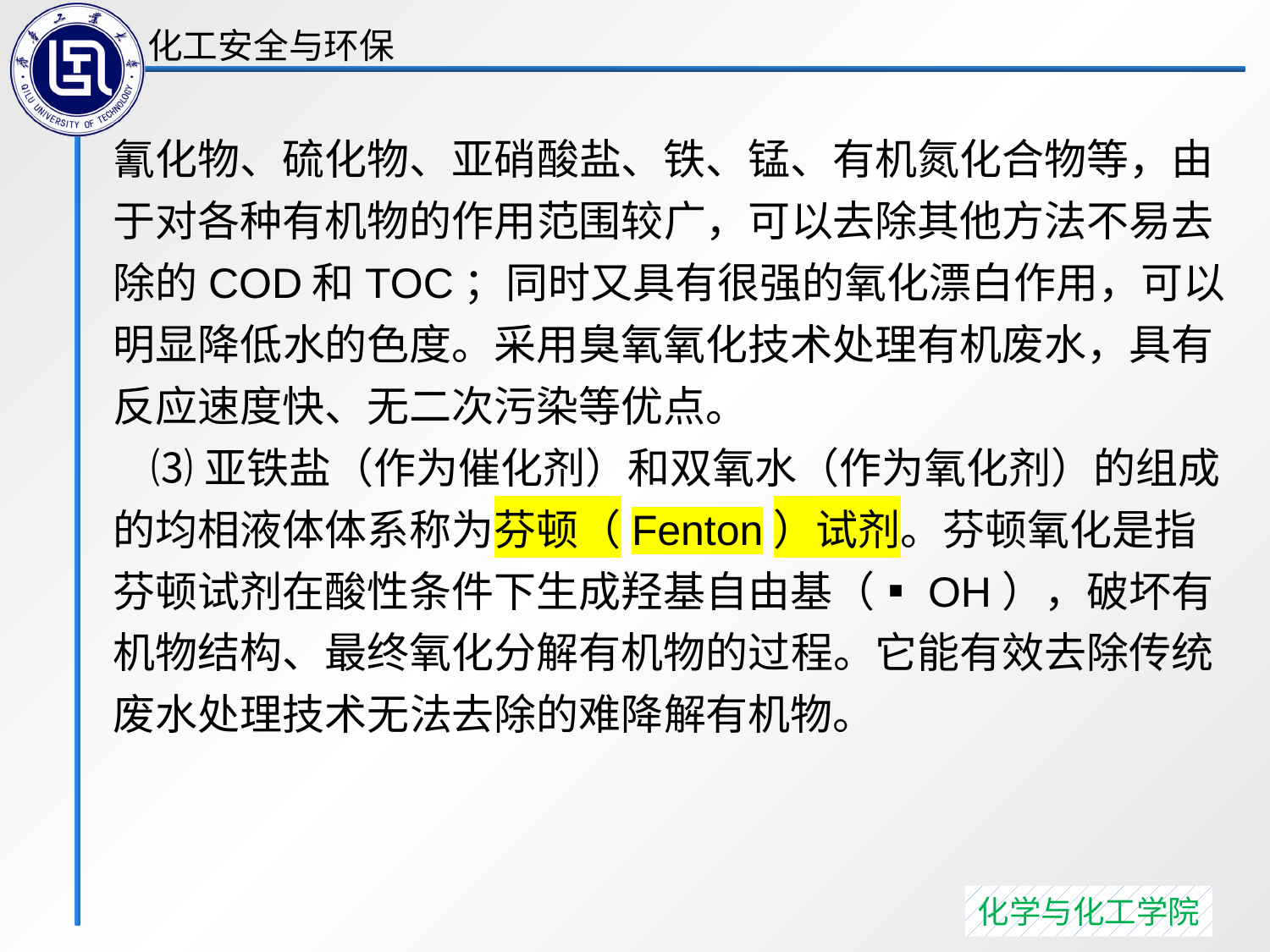

氰化物、硫化物、亚硝酸盐、铁、锰、有机氮化合物等，由于对各种有机物的作用范围较广，可以去除其他方法不易去除的COD和TOC；同时又具有很强的氧化漂白作用，可以明显降低水的色度。采用臭氧氧化技术处理有机废水，具有反应速度快、无二次污染等优点。
    ⑶亚铁盐（作为催化剂）和双氧水（作为氧化剂）的组成的均相液体体系称为芬顿（Fenton）试剂。芬顿氧化是指芬顿试剂在酸性条件下生成羟基自由基（▪OH），破坏有机物结构、最终氧化分解有机物的过程。它能有效去除传统废水处理技术无法去除的难降解有机物。